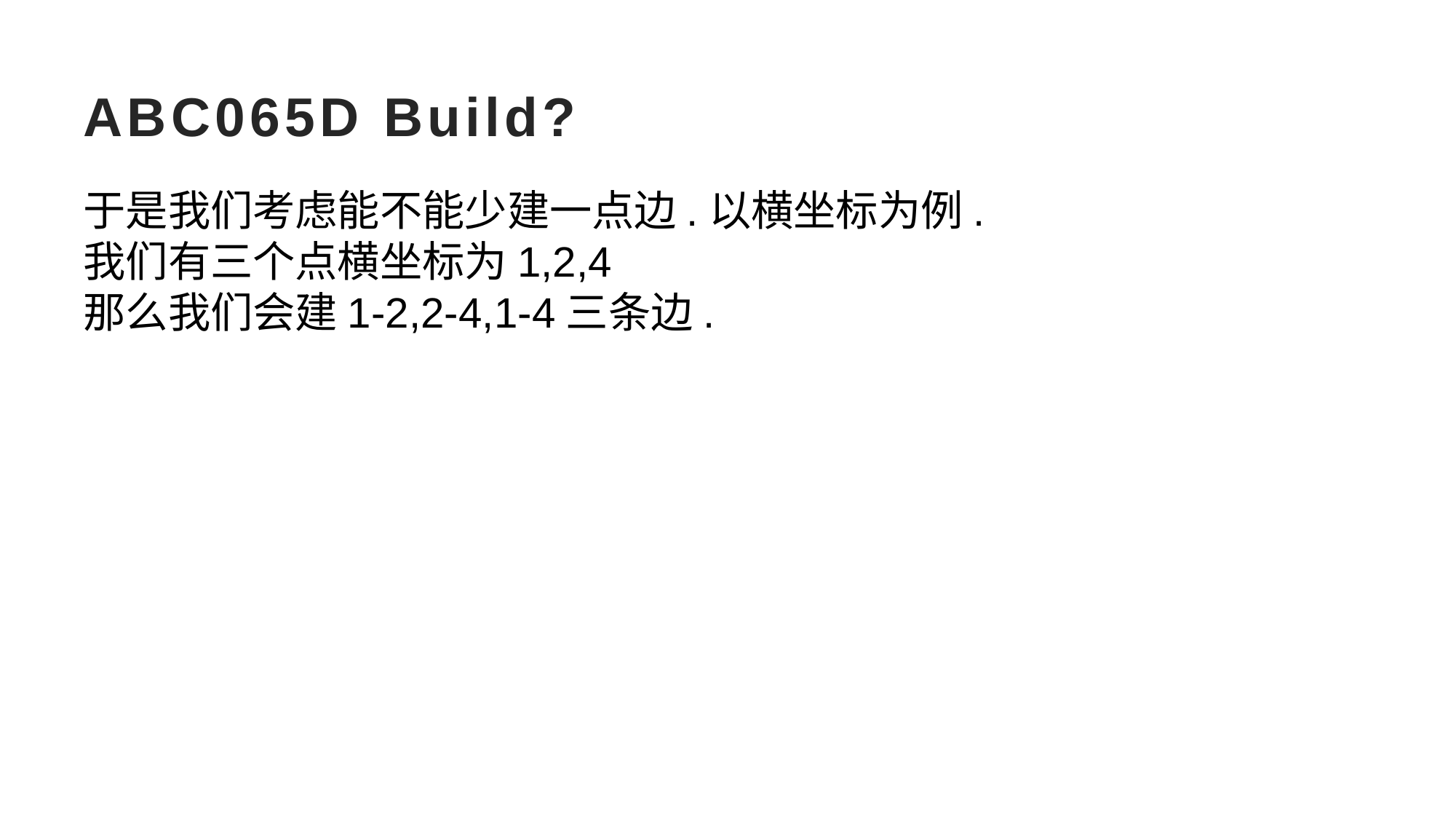

于是我们考虑能不能少建一点边.以横坐标为例.
我们有三个点横坐标为1,2,4
那么我们会建1-2,2-4,1-4三条边.
# ABC065D Build?